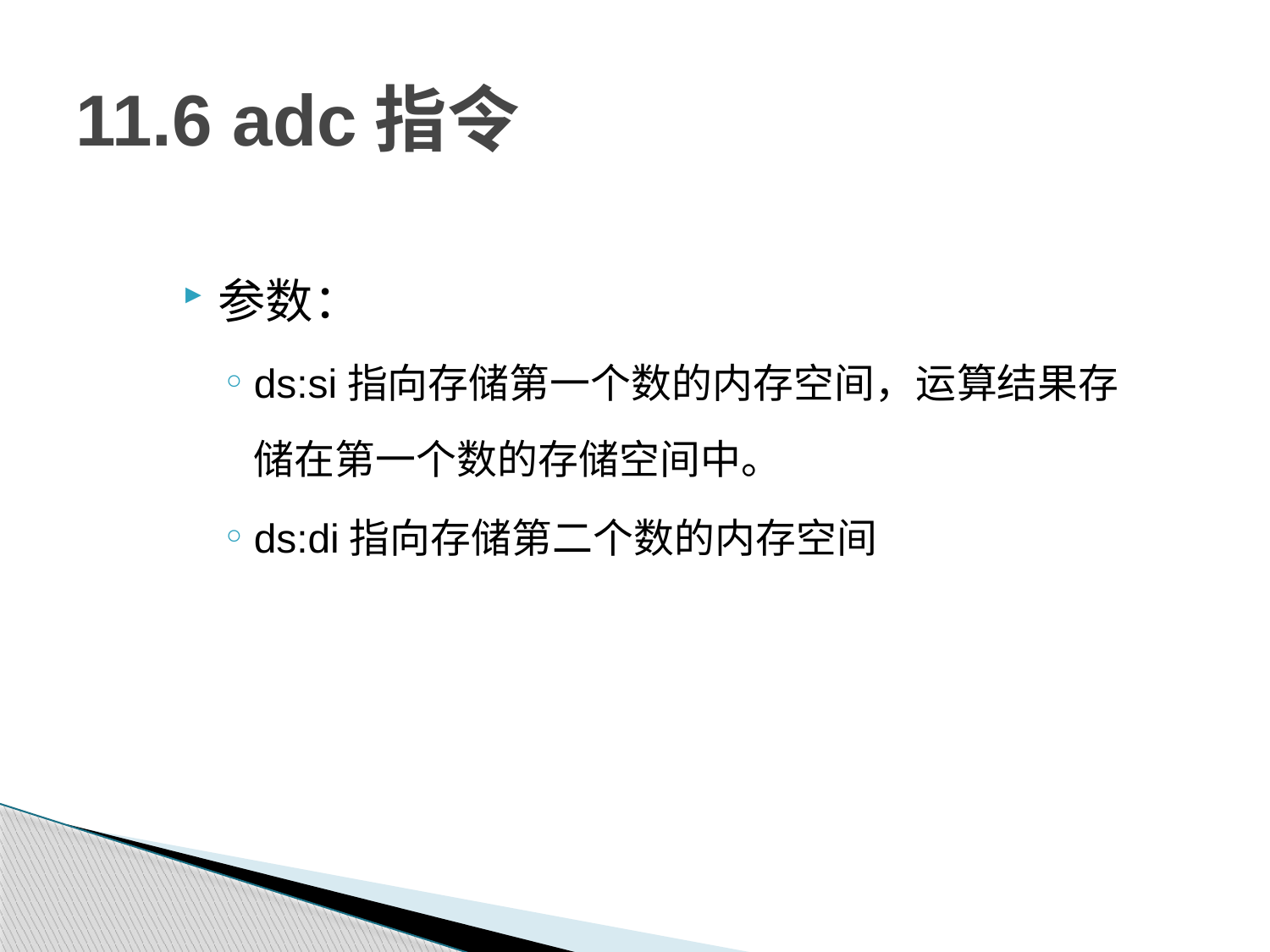

# 11.6 adc指令
参数：
ds:si指向存储第一个数的内存空间，运算结果存储在第一个数的存储空间中。
ds:di指向存储第二个数的内存空间